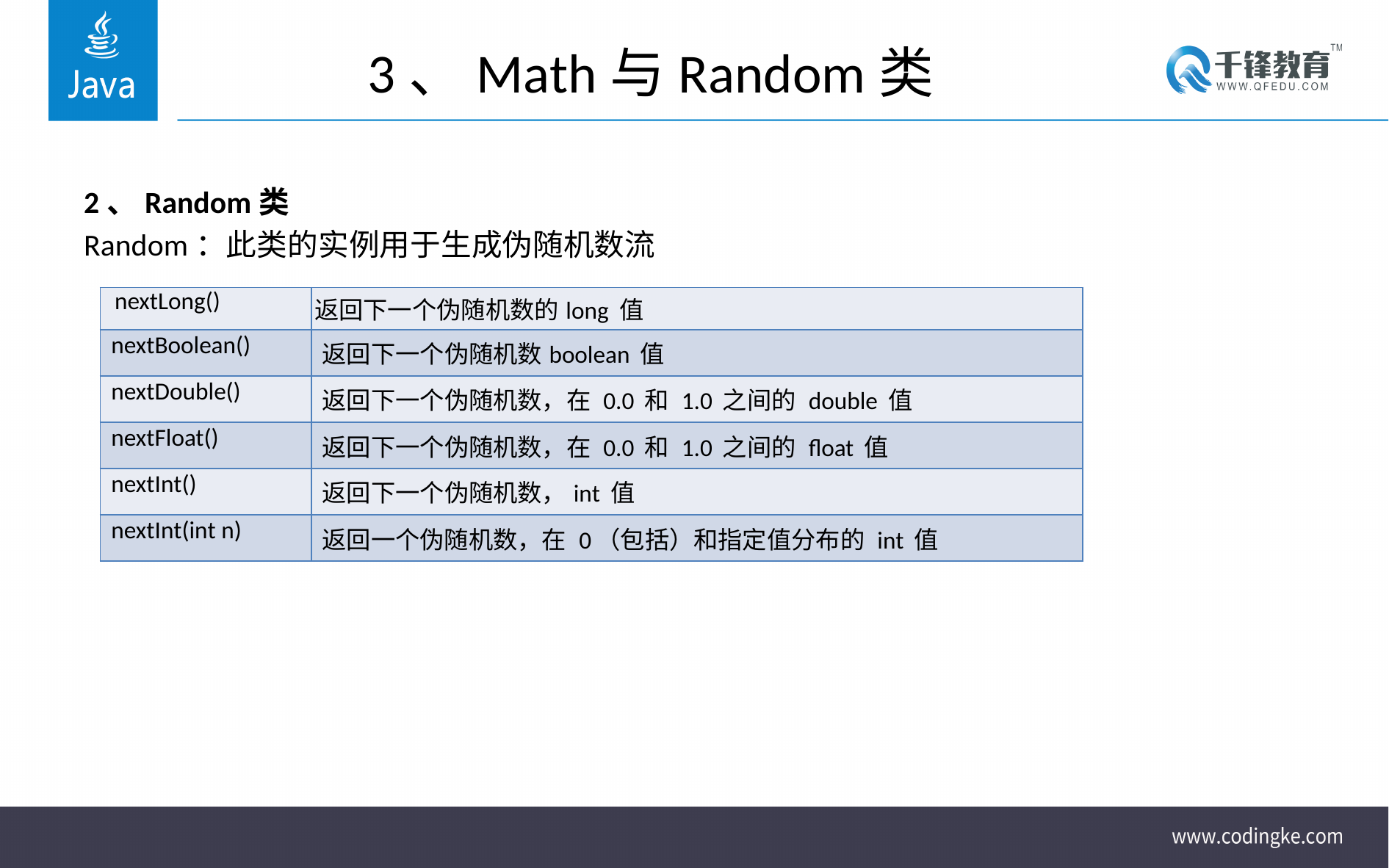

# 3、Math与Random类
2、Random类
Random：此类的实例用于生成伪随机数流
| nextLong() | 返回下一个伪随机数的long 值 |
| --- | --- |
| nextBoolean() | 返回下一个伪随机数boolean 值 |
| nextDouble() | 返回下一个伪随机数，在 0.0 和 1.0 之间的 double 值 |
| nextFloat() | 返回下一个伪随机数，在 0.0 和 1.0 之间的 float 值 |
| nextInt() | 返回下一个伪随机数，int 值 |
| nextInt(int n) | 返回一个伪随机数，在 0（包括）和指定值分布的 int 值 |